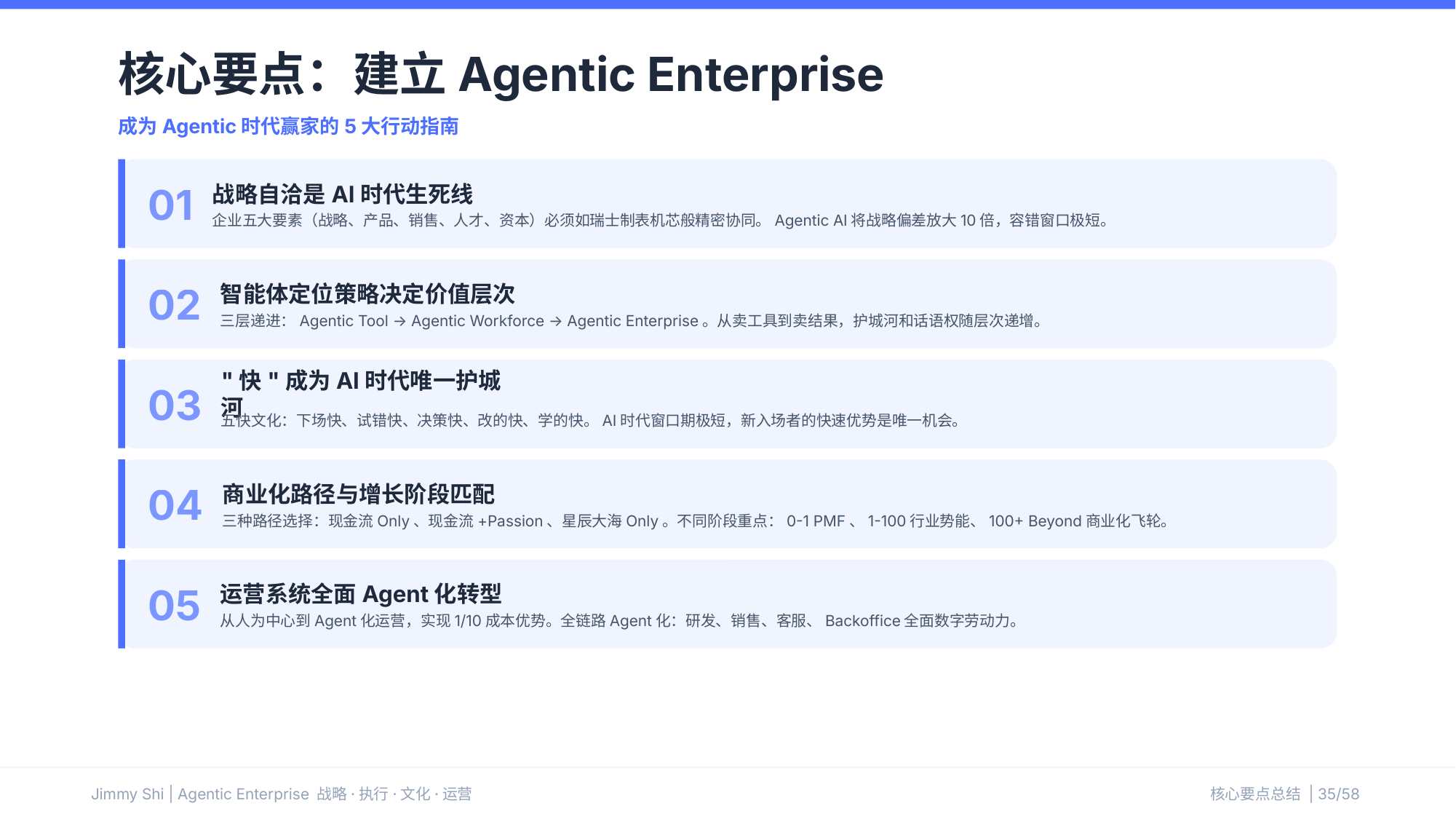

核心要点：建立Agentic Enterprise
成为Agentic时代赢家的5大行动指南

01
战略自洽是AI时代生死线
企业五大要素（战略、产品、销售、人才、资本）必须如瑞士制表机芯般精密协同。Agentic AI将战略偏差放大10倍，容错窗口极短。

02
智能体定位策略决定价值层次
三层递进：Agentic Tool → Agentic Workforce → Agentic Enterprise。从卖工具到卖结果，护城河和话语权随层次递增。

03
"快"成为AI时代唯一护城河
五快文化：下场快、试错快、决策快、改的快、学的快。AI时代窗口期极短，新入场者的快速优势是唯一机会。

04
商业化路径与增长阶段匹配
三种路径选择：现金流Only、现金流+Passion、星辰大海Only。不同阶段重点：0-1 PMF、1-100行业势能、100+ Beyond商业化飞轮。

05
运营系统全面Agent化转型
从人为中心到Agent化运营，实现1/10成本优势。全链路Agent化：研发、销售、客服、Backoffice全面数字劳动力。

Jimmy Shi | Agentic Enterprise 战略·执行·文化·运营
核心要点总结 | 35/58